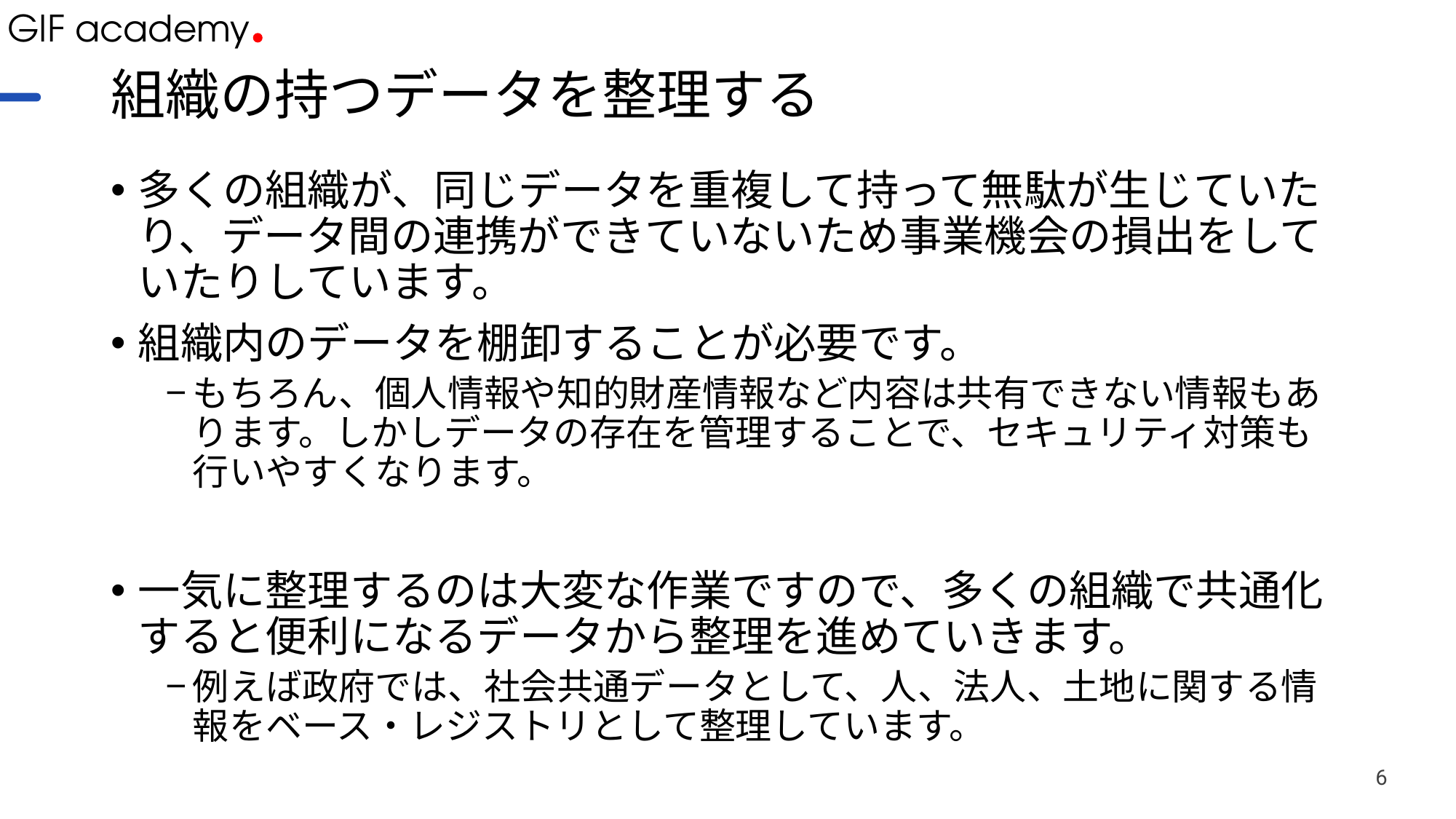

# 組織の持つデータを整理する
多くの組織が、同じデータを重複して持って無駄が生じていたり、データ間の連携ができていないため事業機会の損出をしていたりしています。
組織内のデータを棚卸することが必要です。
もちろん、個人情報や知的財産情報など内容は共有できない情報もあります。しかしデータの存在を管理することで、セキュリティ対策も行いやすくなります。

一気に整理するのは大変な作業ですので、多くの組織で共通化すると便利になるデータから整理を進めていきます。
例えば政府では、社会共通データとして、人、法人、土地に関する情報をベース・レジストリとして整理しています。
6